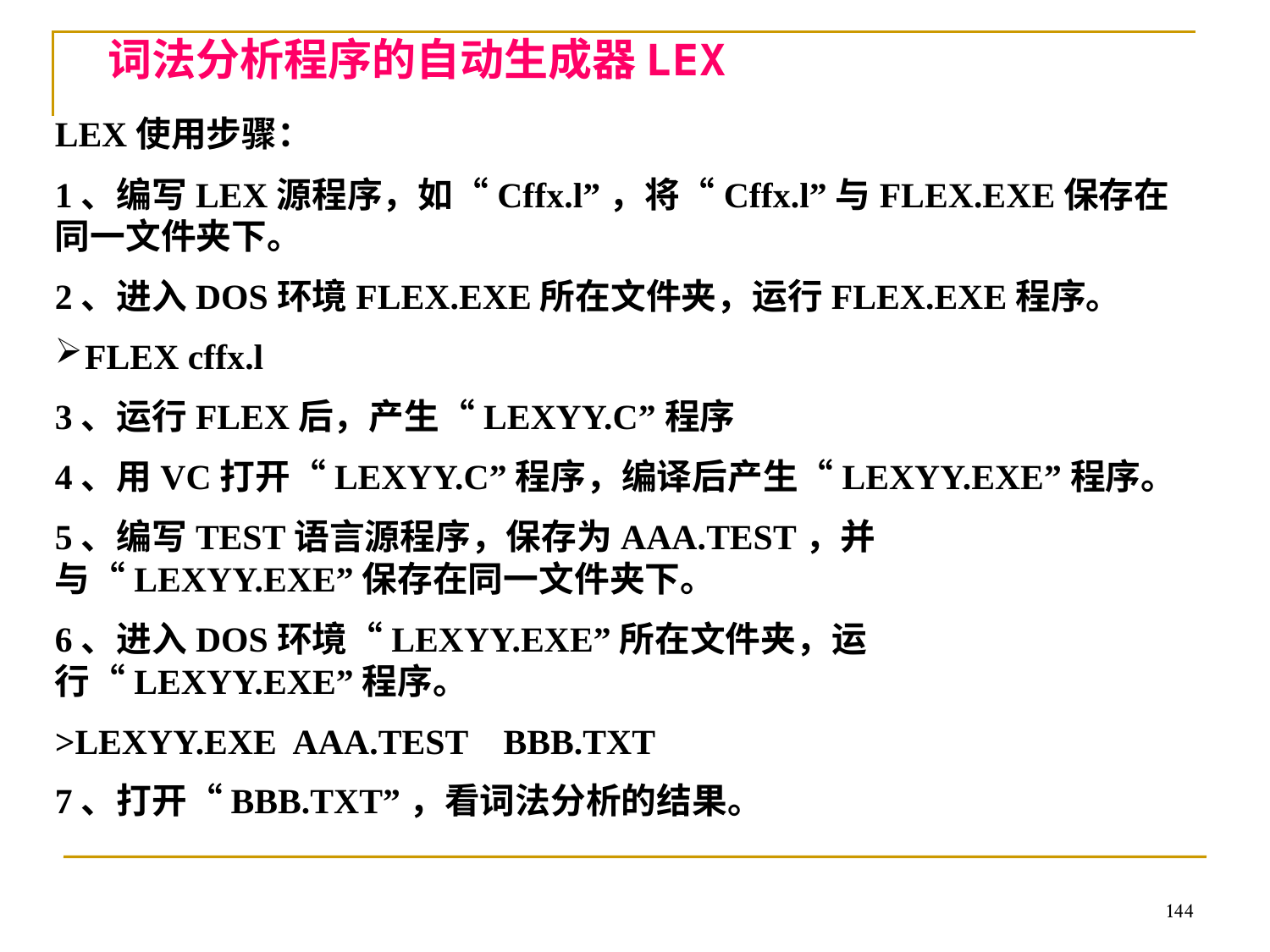

# 词法分析程序的自动生成器LEX
LEX使用步骤：
1、编写LEX源程序，如“Cffx.l”，将“Cffx.l”与FLEX.EXE保存在同一文件夹下。
2、进入DOS环境FLEX.EXE所在文件夹，运行FLEX.EXE程序。
FLEX cffx.l
3、运行FLEX后，产生“LEXYY.C”程序
4、用VC打开“LEXYY.C”程序，编译后产生“LEXYY.EXE”程序。
5、编写TEST语言源程序，保存为AAA.TEST，并与“LEXYY.EXE”保存在同一文件夹下。
6、进入DOS环境“LEXYY.EXE”所在文件夹，运行“LEXYY.EXE”程序。
>LEXYY.EXE  AAA.TEST    BBB.TXT
7、打开“BBB.TXT”，看词法分析的结果。
144